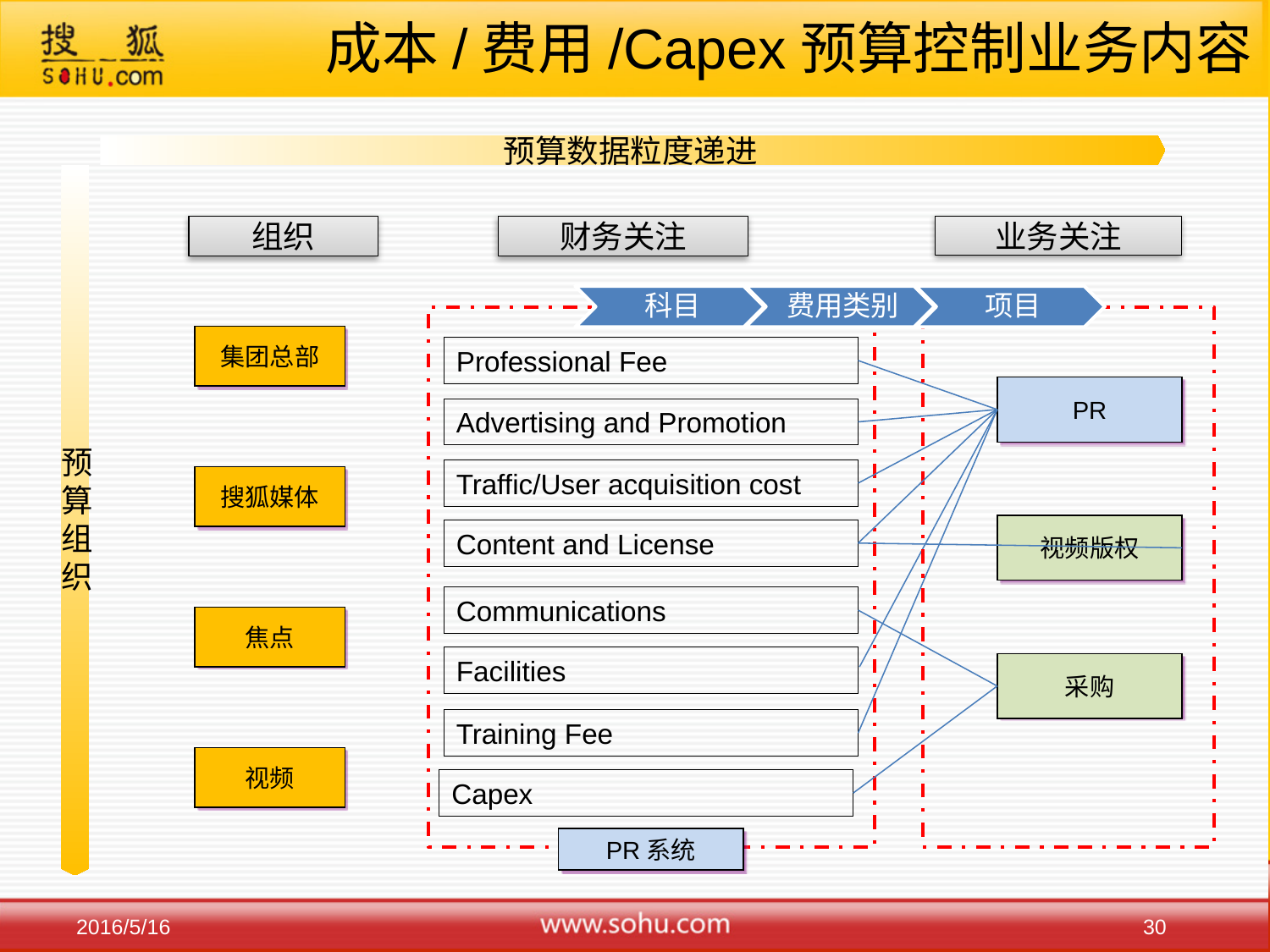

# 成本/费用/Capex预算控制业务内容
预算数据粒度递进
组织
财务关注
业务关注
科目
费用类别
项目

集团总部
Professional Fee
PR
Advertising and Promotion
Traffic/User acquisition cost
搜狐媒体
预算组织
视频版权
Content and License
Communications
焦点
Facilities
采购
Training Fee
视频
Capex
PR系统
30